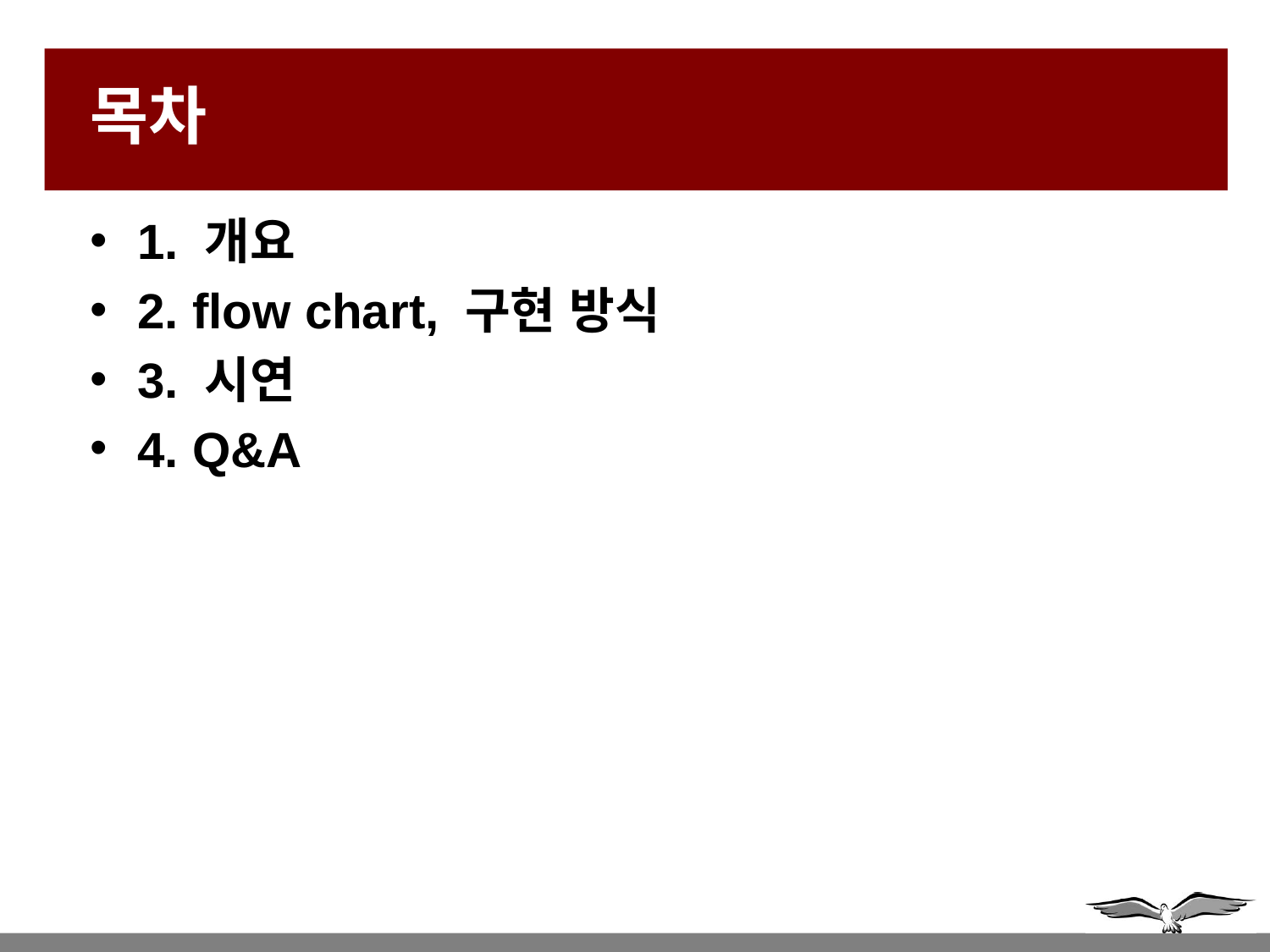

목차
1. 개요
2. flow chart, 구현 방식
3. 시연
4. Q&A